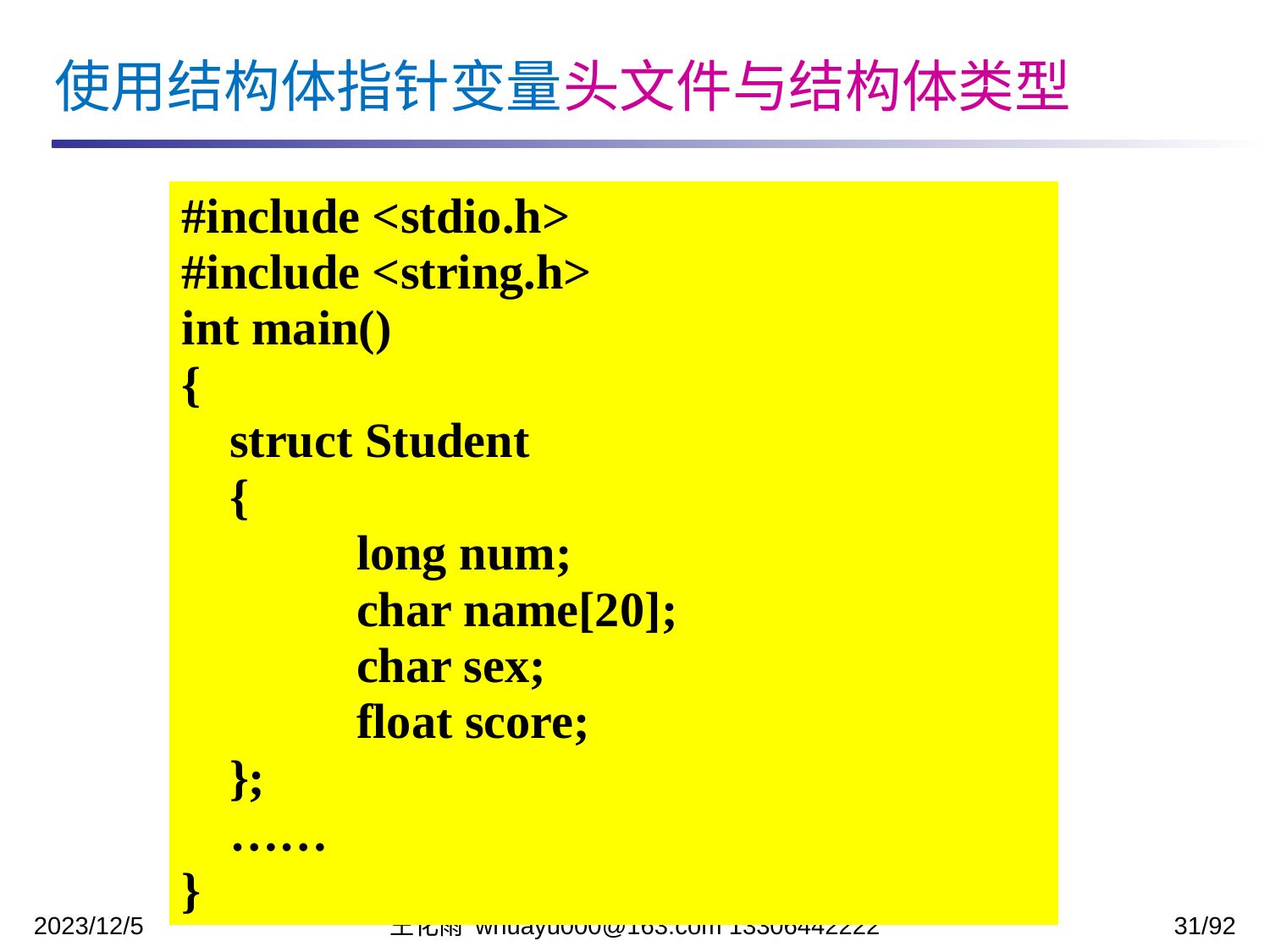

使用结构体指针变量头文件与结构体类型
#include <stdio.h>
#include <string.h>
int main()
{
	struct Student
	{
		long num;
		char name[20];
		char sex;
		float score;
	};
	……
}
2023/12/5
王化雨 whuayu000@163.com 13306442222
31/92